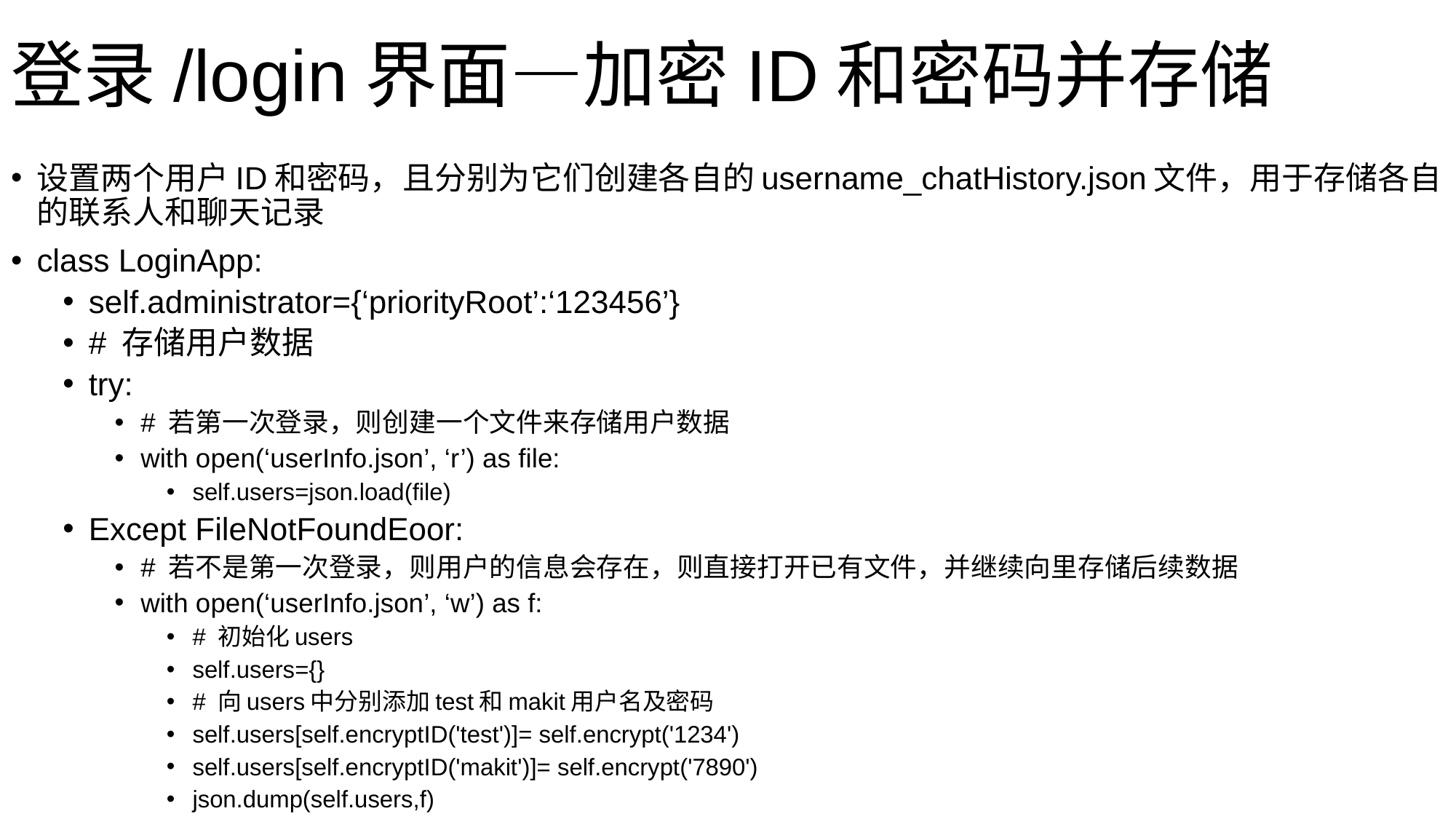

# 登录/login界面—加密ID和密码并存储
设置两个用户ID和密码，且分别为它们创建各自的username_chatHistory.json文件，用于存储各自的联系人和聊天记录
class LoginApp:
self.administrator={‘priorityRoot’:‘123456’}
# 存储用户数据
try:
# 若第一次登录，则创建一个文件来存储用户数据
with open(‘userInfo.json’, ‘r’) as file:
self.users=json.load(file)
Except FileNotFoundEoor:
# 若不是第一次登录，则用户的信息会存在，则直接打开已有文件，并继续向里存储后续数据
with open(‘userInfo.json’, ‘w’) as f:
# 初始化users
self.users={}
# 向users中分别添加test和makit用户名及密码
self.users[self.encryptID('test')]= self.encrypt('1234')
self.users[self.encryptID('makit')]= self.encrypt('7890')
json.dump(self.users,f)